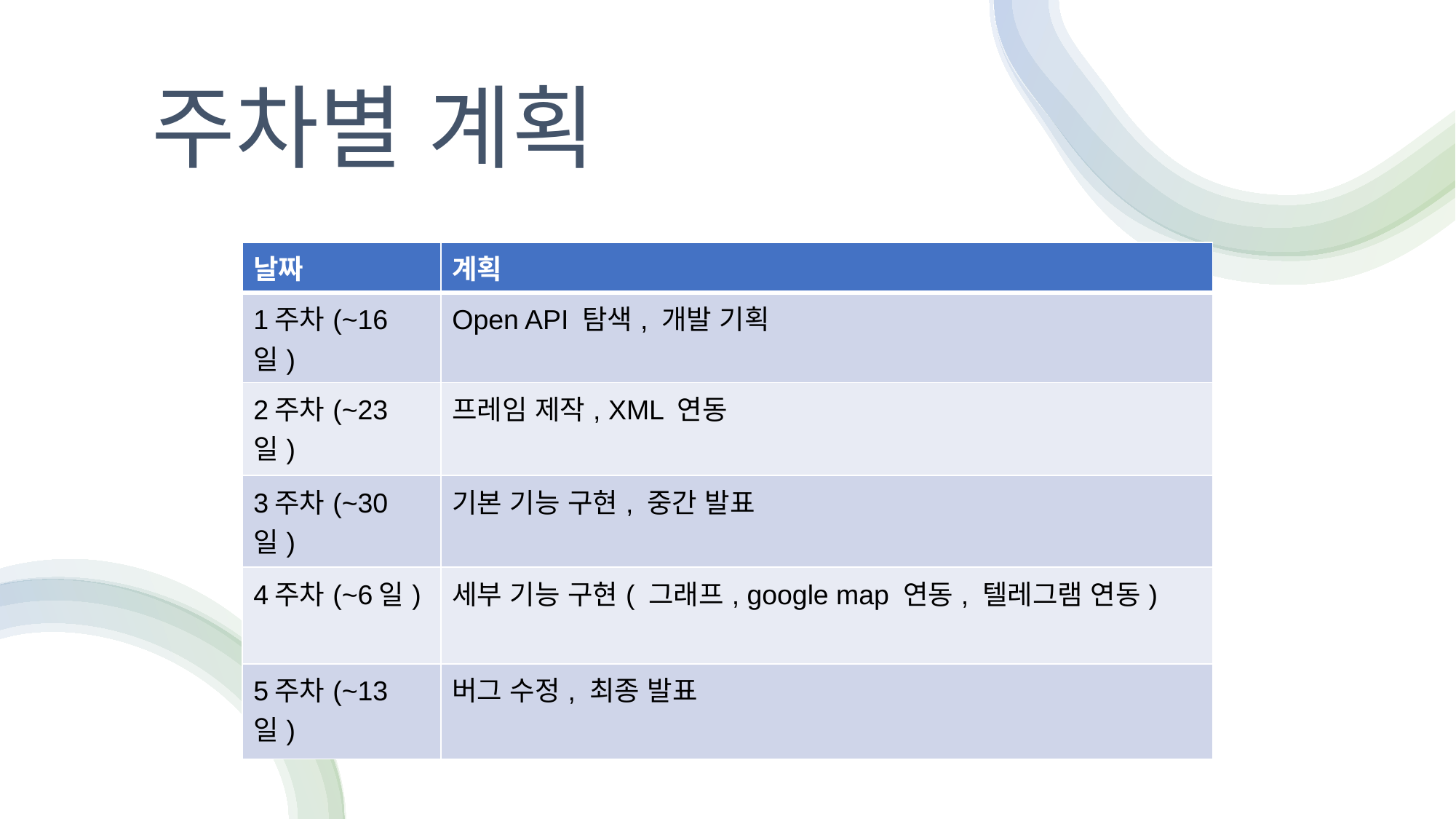

주차별 계획
| 날짜 | 계획 |
| --- | --- |
| 1주차(~16일) | Open API 탐색, 개발 기획 |
| 2주차(~23일) | 프레임 제작, XML 연동 |
| 3주차(~30일) | 기본 기능 구현, 중간 발표 |
| 4주차(~6일) | 세부 기능 구현( 그래프, google map 연동, 텔레그램 연동) |
| 5주차(~13일) | 버그 수정, 최종 발표 |